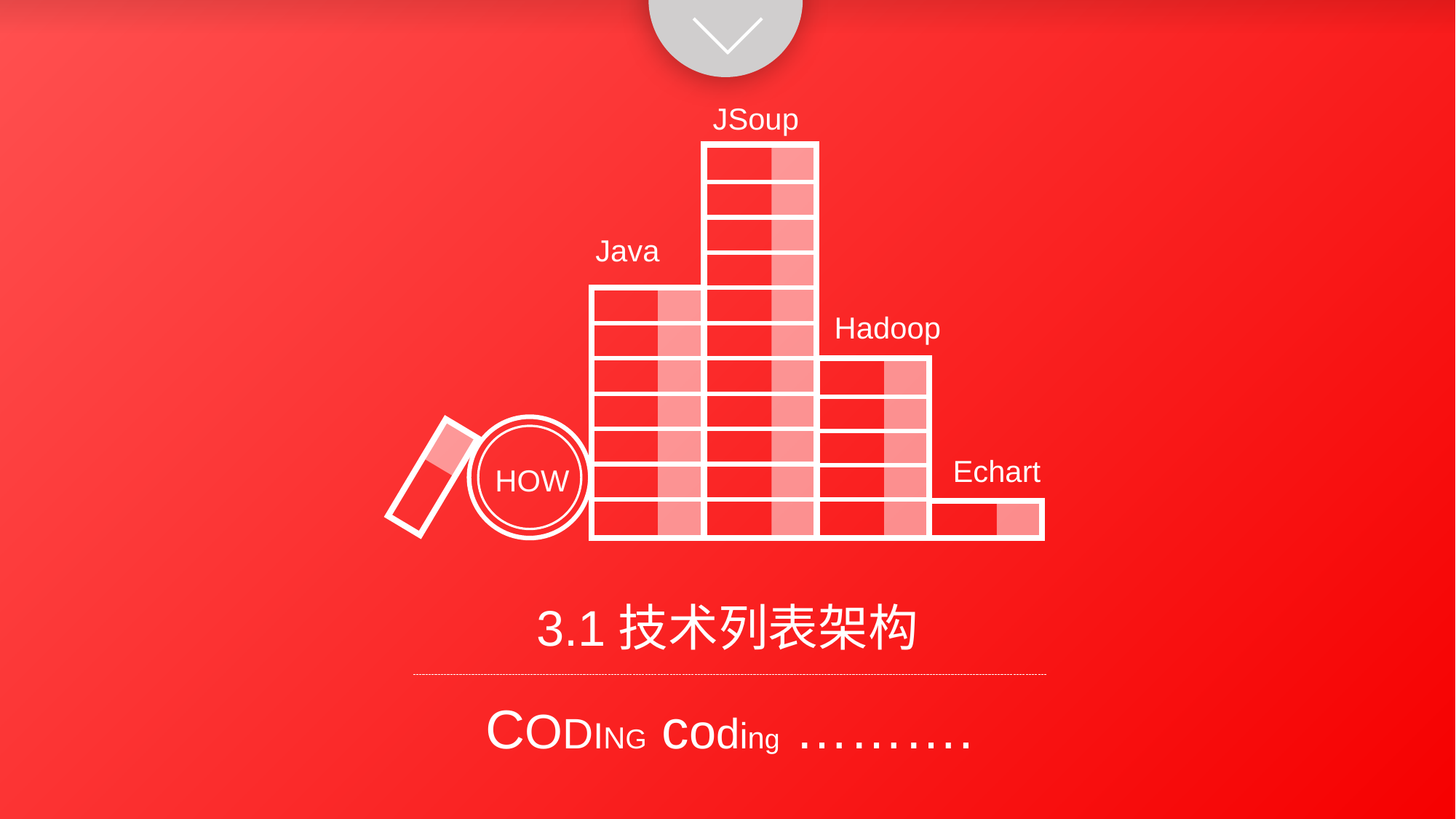

JSoup

Java

Hadoop
Echart

HOW
3.1技术列表架构
CODING coding ……….